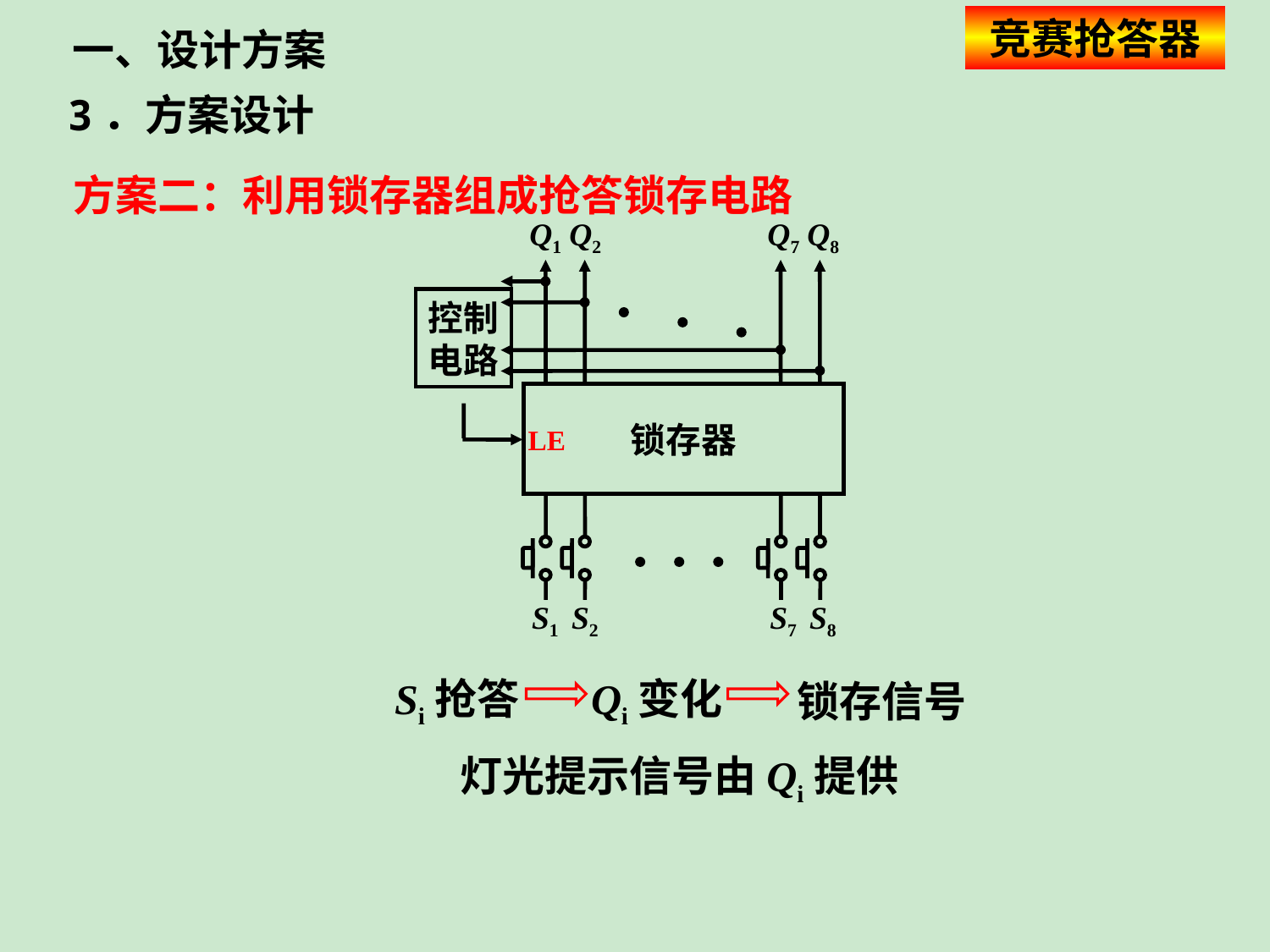

竞赛抢答器
一、设计方案
3．方案设计
方案二：利用锁存器组成抢答锁存电路
Q1
Q2
Q7
Q8

控制
电路

锁存器

LE

S1
S2
S7
S8
Si抢答
Qi变化
锁存信号

灯光提示信号由Qi提供